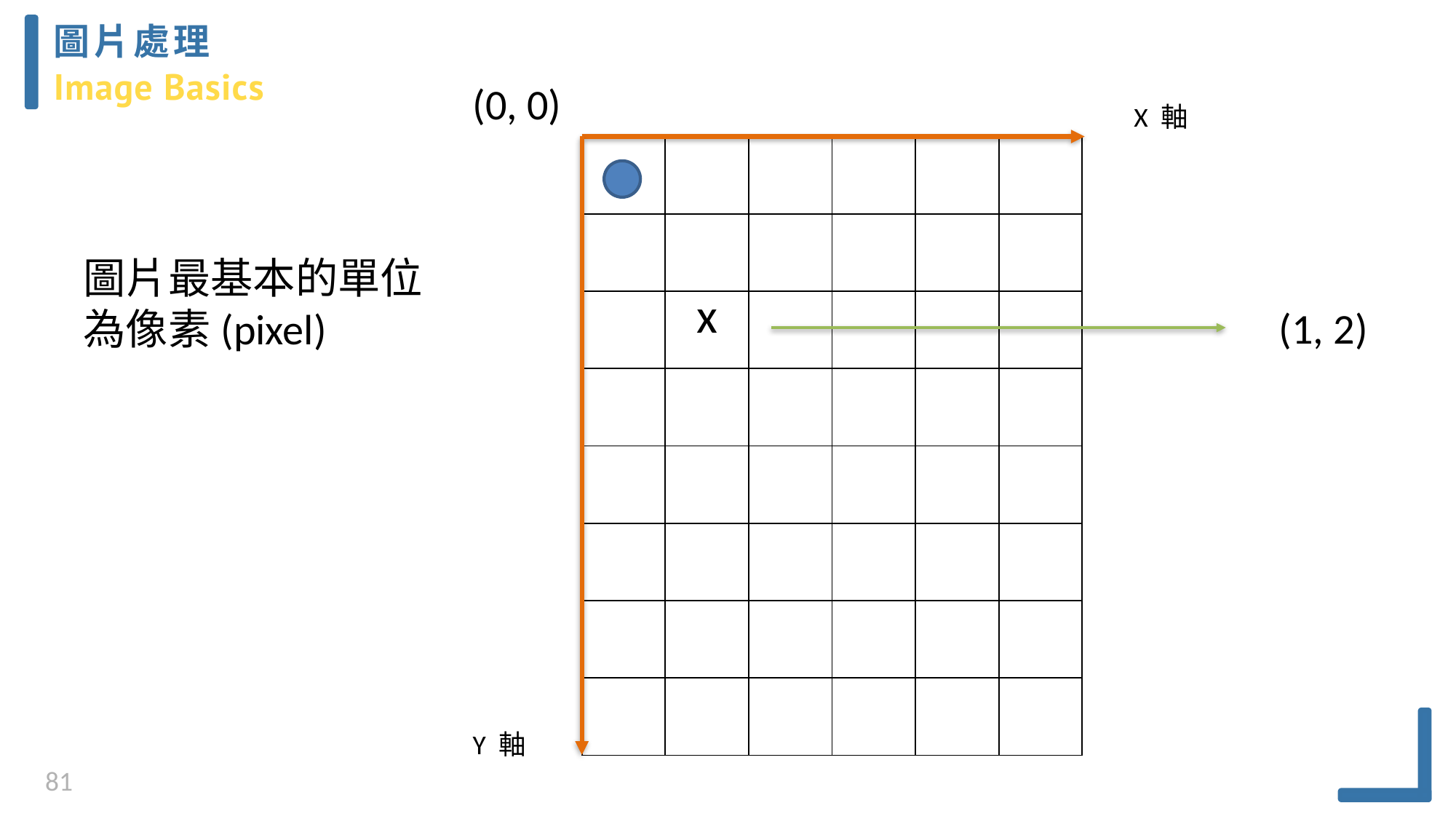

圖片處理
Image Basics
(0, 0)
X 軸
|  |  |  |  |  |  |
| --- | --- | --- | --- | --- | --- |
|  |  |  |  |  |  |
|  | x |  |  |  |  |
|  |  |  |  |  |  |
|  |  |  |  |  |  |
|  |  |  |  |  |  |
|  |  |  |  |  |  |
|  |  |  |  |  |  |

圖片最基本的單位為像素(pixel)
(1, 2)

Y 軸
81